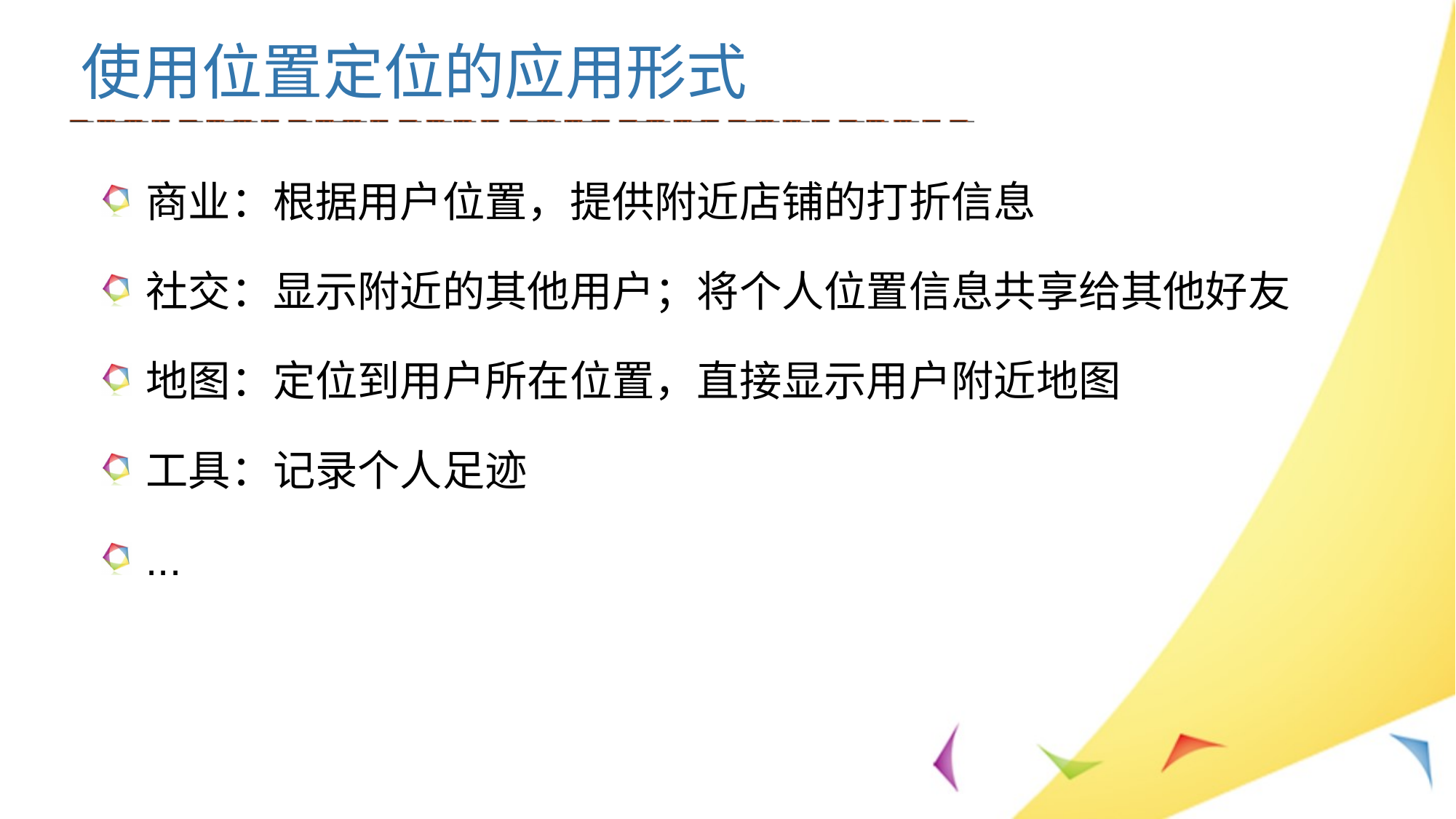

使用位置定位的应用形式

商业：根据用户位置，提供附近店铺的打折信息
社交：显示附近的其他用户；将个人位置信息共享给其他好友
地图：定位到用户所在位置，直接显示用户附近地图
工具：记录个人足迹
...